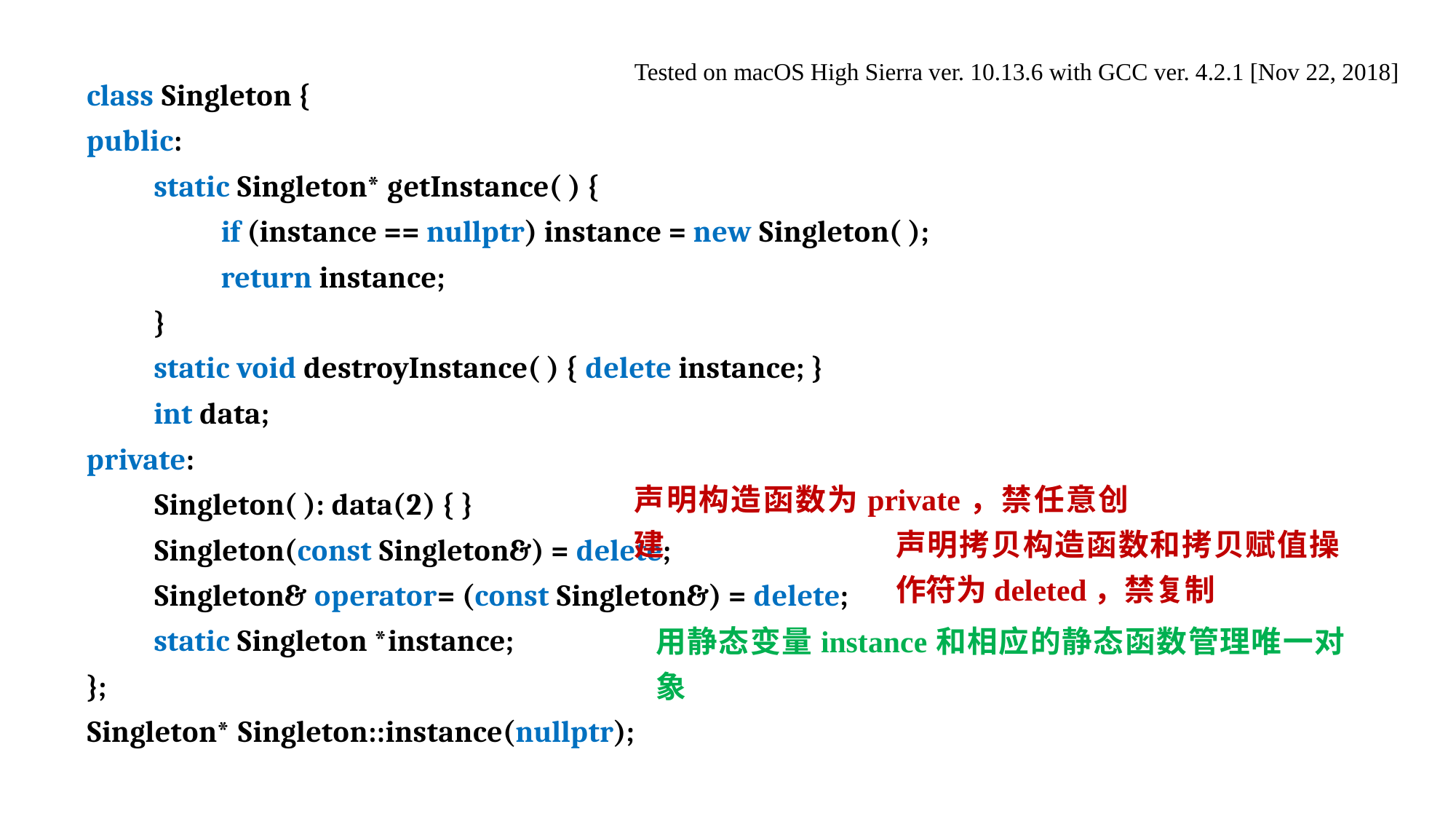

Tested on macOS High Sierra ver. 10.13.6 with GCC ver. 4.2.1 [Nov 22, 2018]
class Singleton {
public:
          static Singleton* getInstance( ) {
                    if (instance == nullptr) instance = new Singleton( );
                    return instance;
          }
          static void destroyInstance( ) { delete instance; }
          int data;
private:
          Singleton( ): data(2) { }
          Singleton(const Singleton&) = delete;
          Singleton& operator= (const Singleton&) = delete;
          static Singleton *instance;
};
Singleton* Singleton::instance(nullptr);
声明构造函数为private，禁任意创建
声明拷贝构造函数和拷贝赋值操作符为deleted，禁复制
用静态变量instance和相应的静态函数管理唯一对象